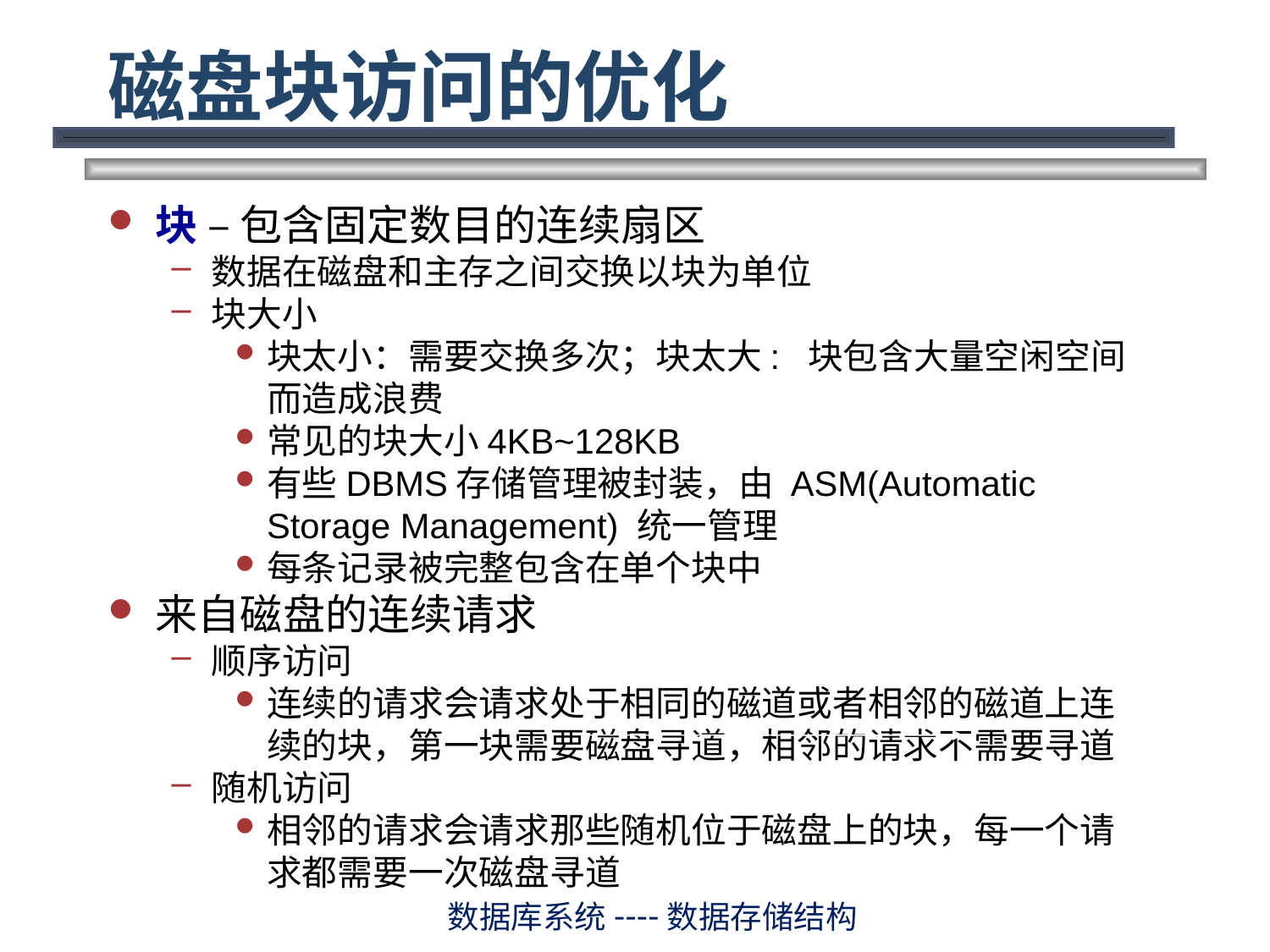

# 磁盘块访问的优化
块 – 包含固定数目的连续扇区
数据在磁盘和主存之间交换以块为单位
块大小
块太小：需要交换多次；块太大:  块包含大量空闲空间而造成浪费
常见的块大小4KB~128KB
有些DBMS存储管理被封装，由 ASM(Automatic Storage Management) 统一管理
每条记录被完整包含在单个块中
来自磁盘的连续请求
顺序访问
连续的请求会请求处于相同的磁道或者相邻的磁道上连续的块，第一块需要磁盘寻道，相邻的请求不需要寻道
随机访问
相邻的请求会请求那些随机位于磁盘上的块，每一个请求都需要一次磁盘寻道

内侧磁道
外侧磁道
数据库系统----数据存储结构